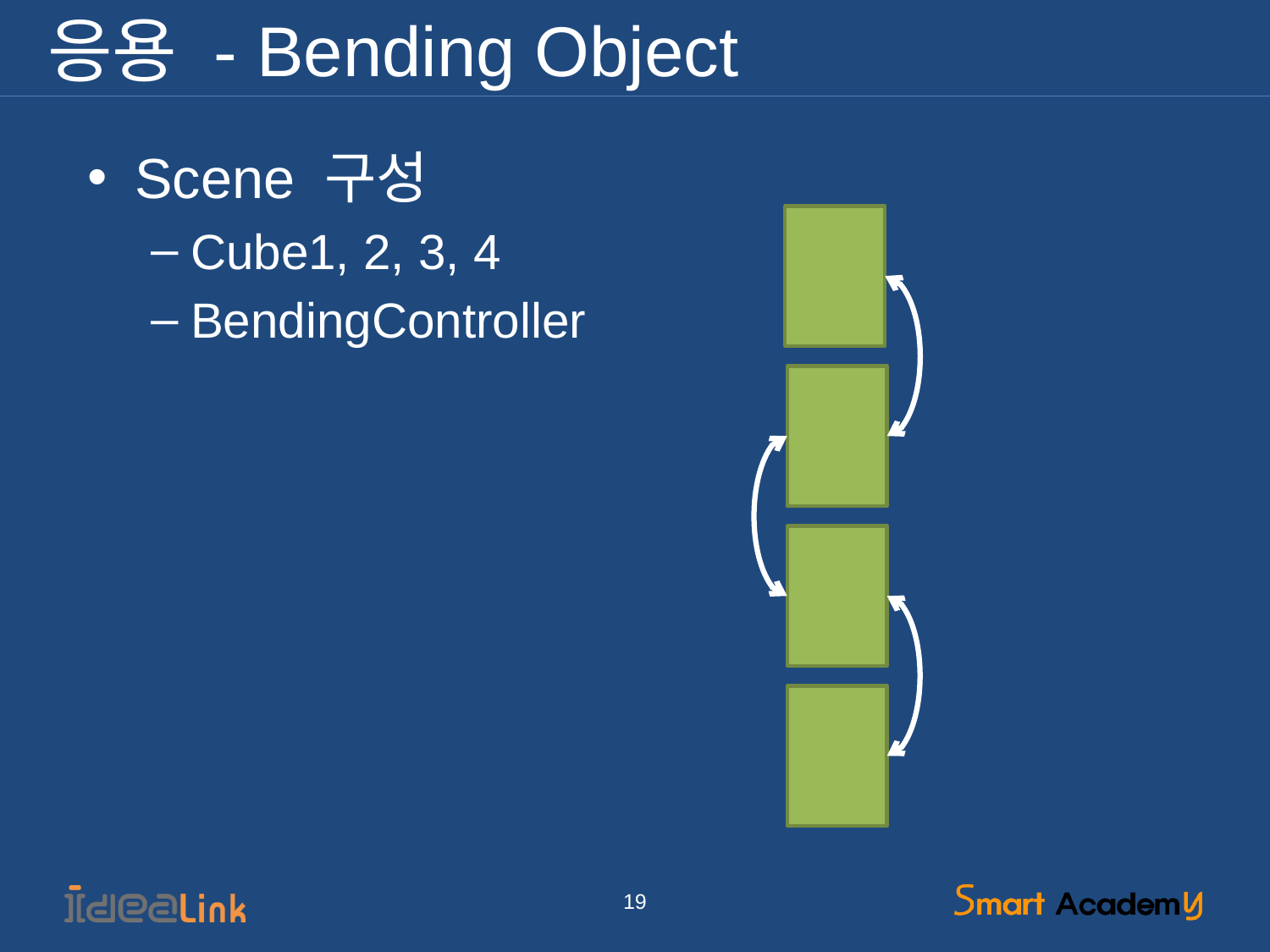

# 응용 - Bending Object
Scene 구성
Cube1, 2, 3, 4
BendingController

19